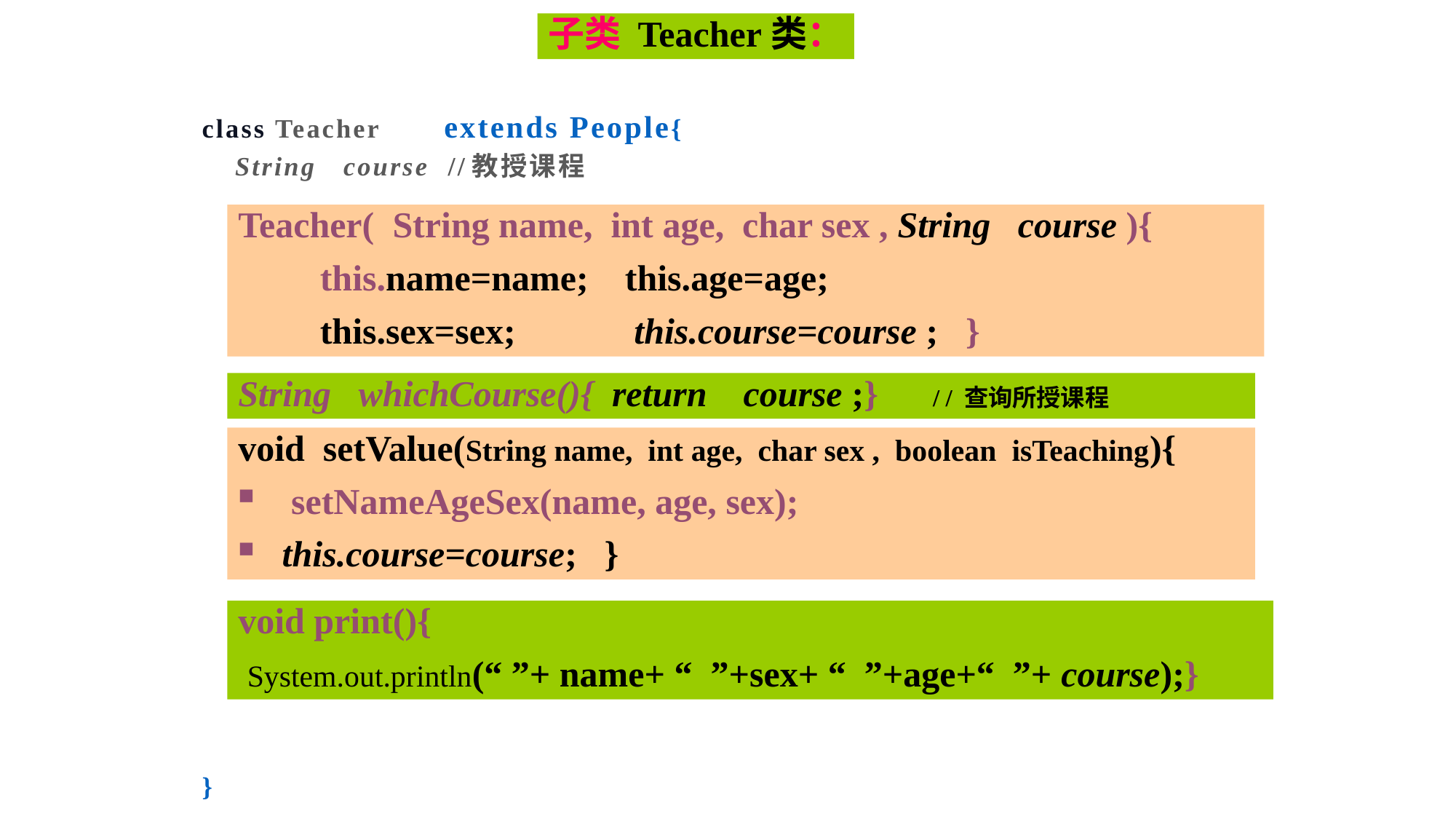

子类 Teacher类：
class Teacher       extends People{
 	String   course  //教授课程

}
Teacher(  String name,  int age,  char sex , String   course ){
         this.name=name;    this.age=age;
         this.sex=sex;             this.course=course ;   }
String   whichCourse(){  return    course ;}      / / 查询所授课程
void  setValue(String name,  int age,  char sex ,  boolean  isTeaching){
    setNameAgeSex(name, age, sex);
   this.course=course;   }
void print(){
 System.out.println(“ ”+ name+ “  ”+sex+ “  ”+age+“  ”+ course);}
计算机专业三年级